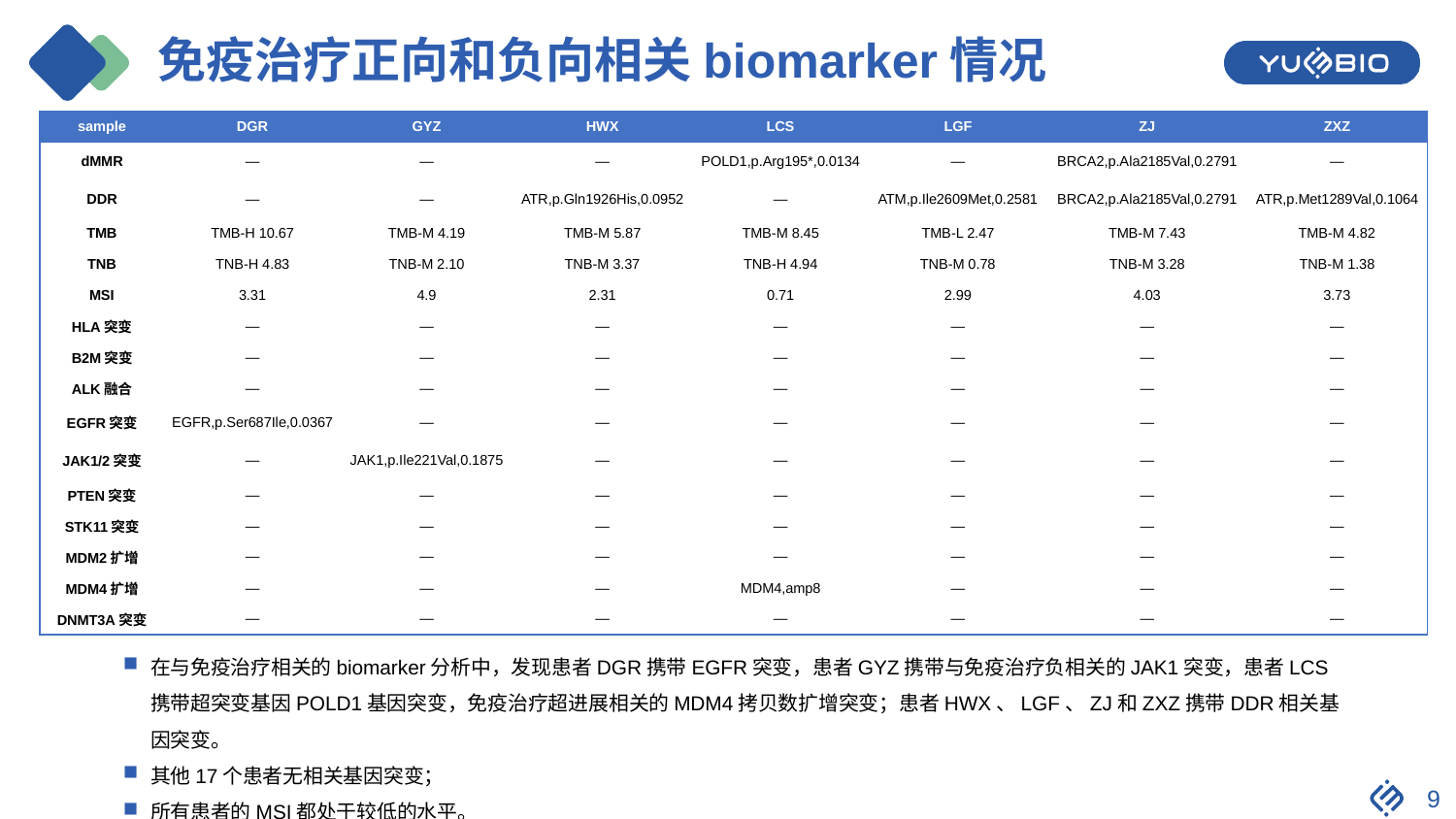

# 免疫治疗正向和负向相关biomarker情况
| sample | DGR | GYZ | HWX | LCS | LGF | ZJ | ZXZ |
| --- | --- | --- | --- | --- | --- | --- | --- |
| dMMR | — | — | — | POLD1,p.Arg195\*,0.0134 | — | BRCA2,p.Ala2185Val,0.2791 | — |
| DDR | — | — | ATR,p.Gln1926His,0.0952 | — | ATM,p.Ile2609Met,0.2581 | BRCA2,p.Ala2185Val,0.2791 | ATR,p.Met1289Val,0.1064 |
| TMB | TMB-H 10.67 | TMB-M 4.19 | TMB-M 5.87 | TMB-M 8.45 | TMB-L 2.47 | TMB-M 7.43 | TMB-M 4.82 |
| TNB | TNB-H 4.83 | TNB-M 2.10 | TNB-M 3.37 | TNB-H 4.94 | TNB-M 0.78 | TNB-M 3.28 | TNB-M 1.38 |
| MSI | 3.31 | 4.9 | 2.31 | 0.71 | 2.99 | 4.03 | 3.73 |
| HLA突变 | — | — | — | — | — | — | — |
| B2M突变 | — | — | — | — | — | — | — |
| ALK融合 | — | — | — | — | — | — | — |
| EGFR突变 | EGFR,p.Ser687Ile,0.0367 | — | — | — | — | — | — |
| JAK1/2突变 | — | JAK1,p.Ile221Val,0.1875 | — | — | — | — | — |
| PTEN突变 | — | — | — | — | — | — | — |
| STK11突变 | — | — | — | — | — | — | — |
| MDM2扩增 | — | — | — | — | — | — | — |
| MDM4扩增 | — | — | — | MDM4,amp8 | — | — | — |
| DNMT3A突变 | — | — | — | — | — | — | — |
在与免疫治疗相关的biomarker分析中，发现患者DGR携带EGFR突变，患者GYZ携带与免疫治疗负相关的JAK1突变，患者LCS携带超突变基因POLD1基因突变，免疫治疗超进展相关的MDM4拷贝数扩增突变；患者HWX、LGF、ZJ和ZXZ携带DDR相关基因突变。
其他17个患者无相关基因突变；
所有患者的MSI都处于较低的水平。